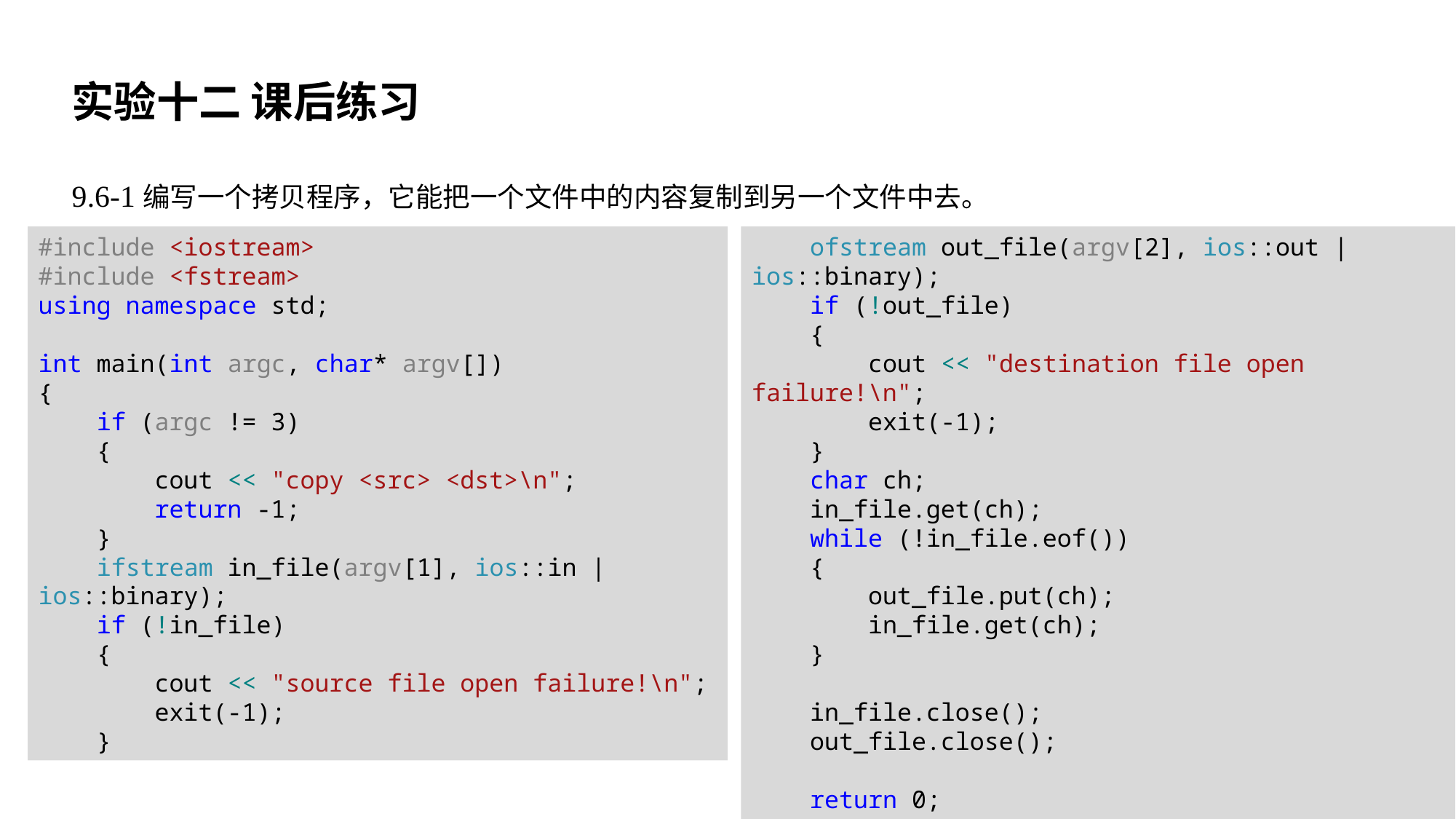

实验十二 课后练习

9.6-1编写一个拷贝程序，它能把一个文件中的内容复制到另一个文件中去。

#include <iostream>
#include <fstream>
using namespace std;

int main(int argc, char* argv[])
{
    if (argc != 3)
    {
        cout << "copy <src> <dst>\n";
        return -1;
    }
    ifstream in_file(argv[1], ios::in | ios::binary);
    if (!in_file)
    {
        cout << "source file open failure!\n";
        exit(-1);
    }
    ofstream out_file(argv[2], ios::out | ios::binary);
    if (!out_file)
    {
        cout << "destination file open failure!\n";
        exit(-1);
    }
    char ch;
    in_file.get(ch);
    while (!in_file.eof())
    {
        out_file.put(ch);
        in_file.get(ch);
    }

    in_file.close();
    out_file.close();

    return 0;
}